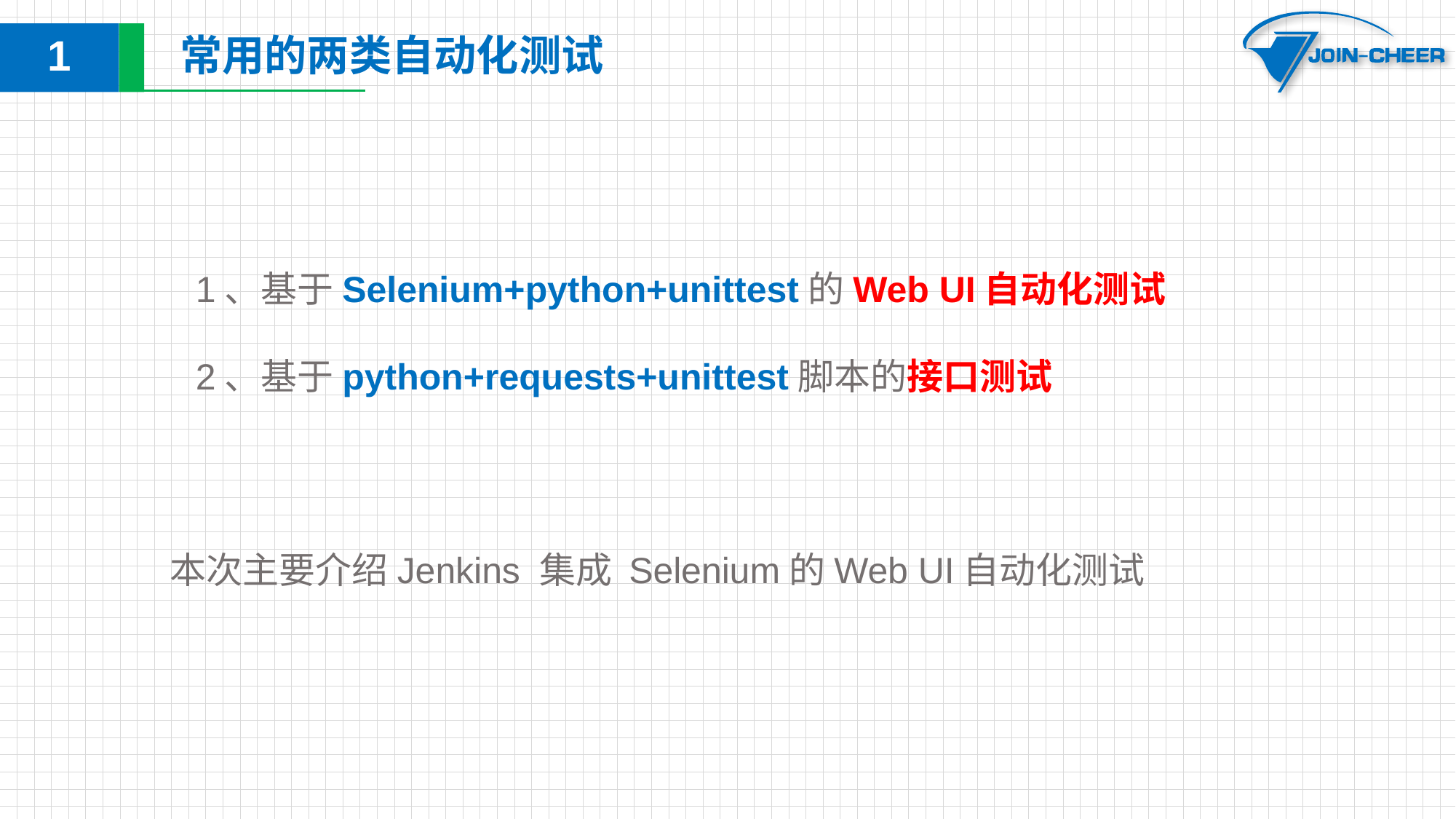

# 常用的两类自动化测试
1
1、基于Selenium+python+unittest的Web UI自动化测试
2、基于python+requests+unittest脚本的接口测试

本次主要介绍Jenkins 集成 Selenium的Web UI自动化测试